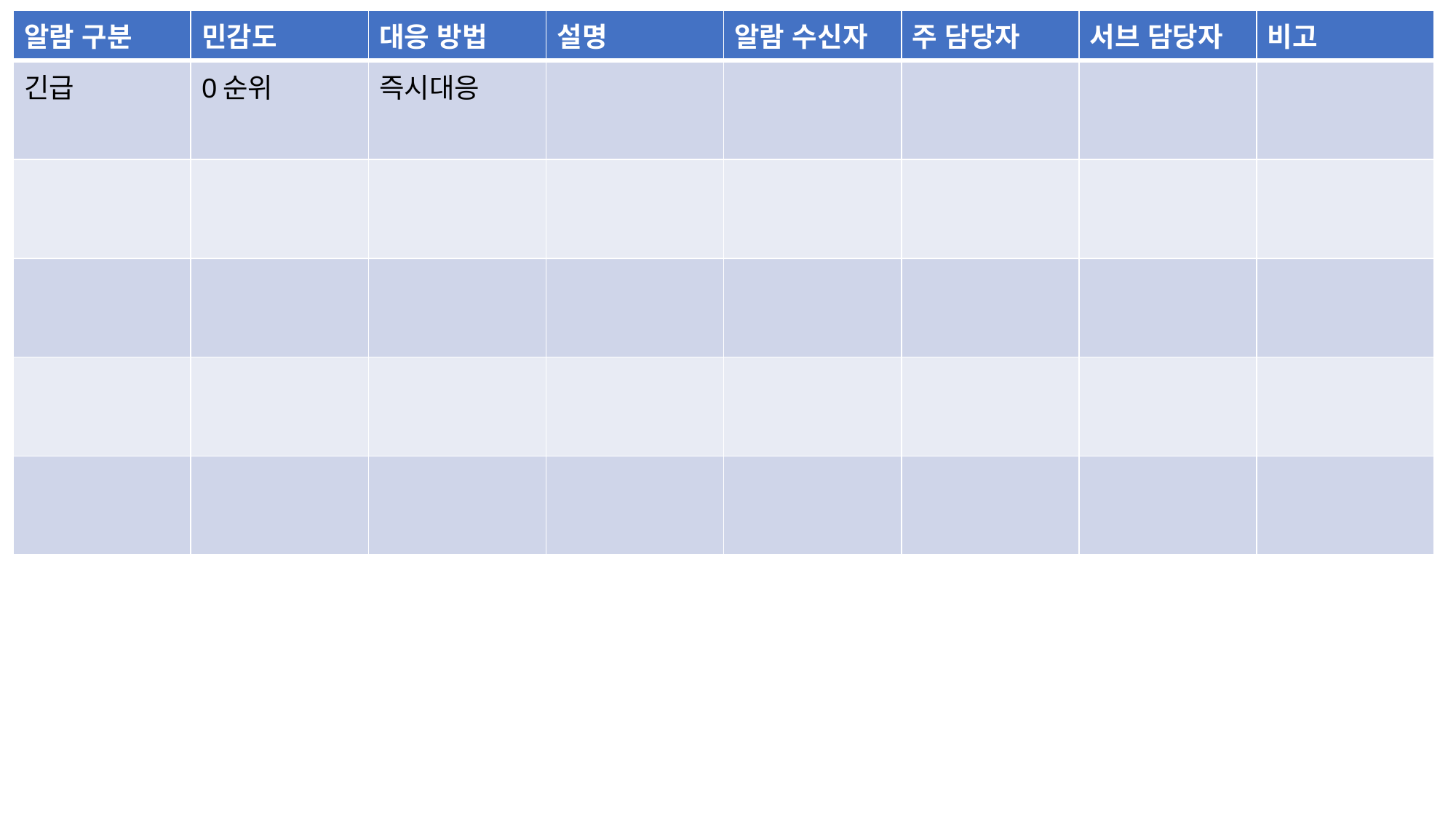

| 알람 구분 | 민감도 | 대응 방법 | 설명 | 알람 수신자 | 주 담당자 | 서브 담당자 | 비고 |
| --- | --- | --- | --- | --- | --- | --- | --- |
| 긴급 | 0순위 | 즉시대응 |  |  |  |  |  |
|  |  |  |  |  |  |  |  |
|  |  |  |  |  |  |  |  |
|  |  |  |  |  |  |  |  |
|  |  |  |  |  |  |  |  |